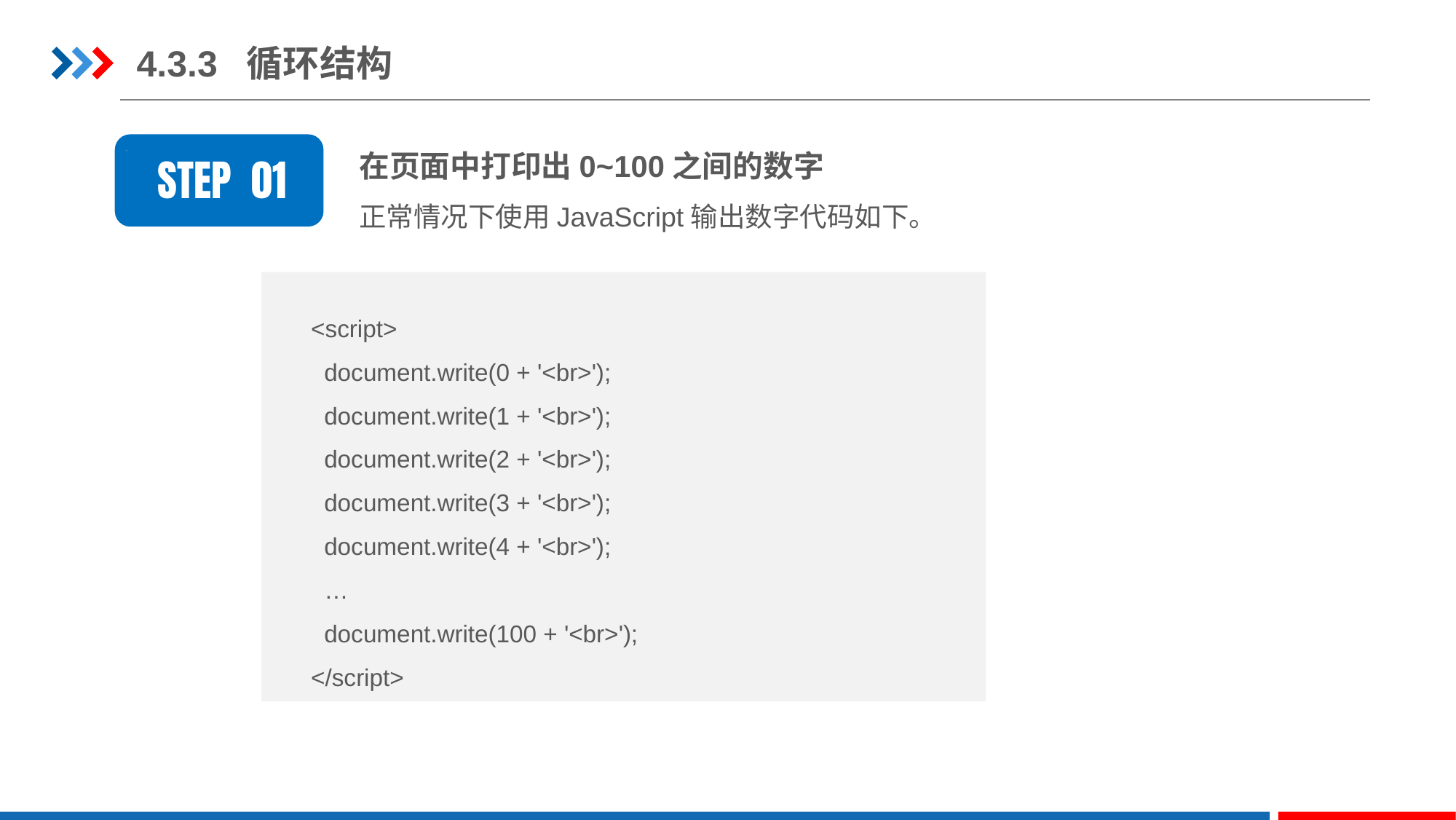

4.3.3  循环结构
在页面中打印出0~100之间的数字
正常情况下使用JavaScript输出数字代码如下。

STEP  01

<script>
  document.write(0 + '<br>');
  document.write(1 + '<br>');
  document.write(2 + '<br>');
  document.write(3 + '<br>');
  document.write(4 + '<br>');
  …
  document.write(100 + '<br>');
</script>